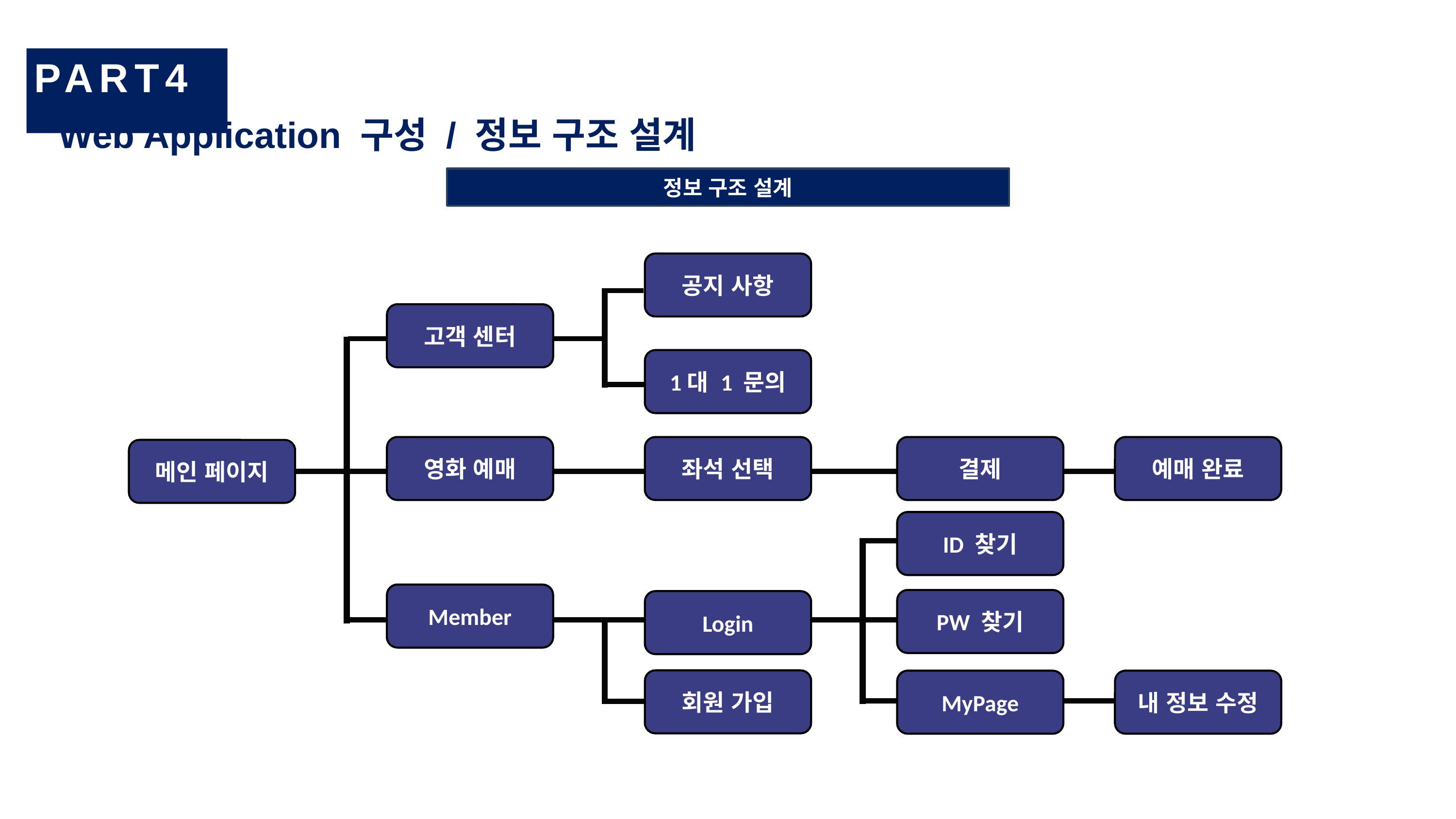

PART4
Web Application 구성 / 정보 구조 설계
정보 구조 설계
공지 사항
고객 센터
1대 1 문의
영화 예매
좌석 선택
결제
예매 완료
메인 페이지
ID 찾기
Member
PW 찾기
Login
회원 가입
MyPage
내 정보 수정